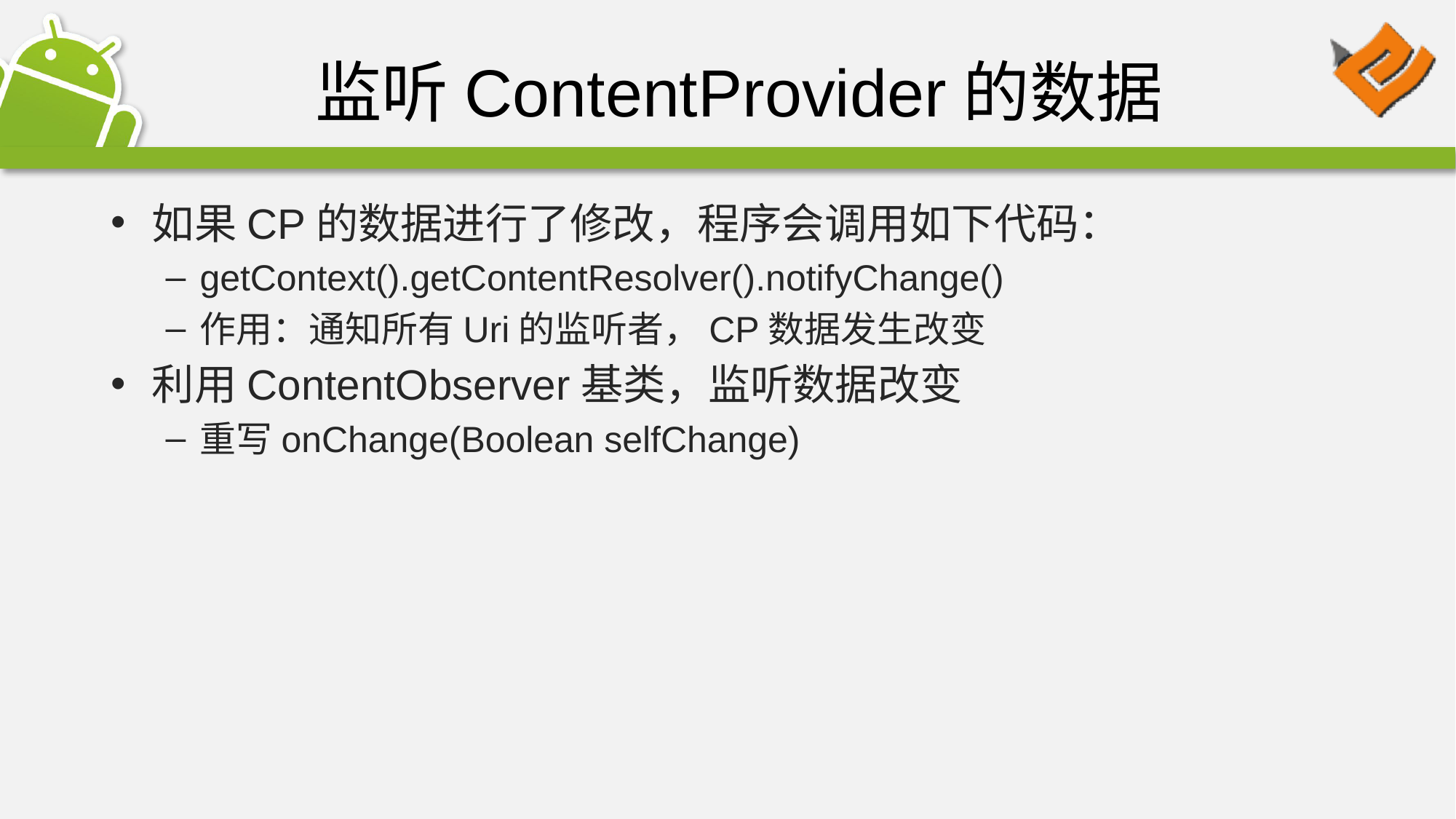

# 监听ContentProvider的数据
如果CP的数据进行了修改，程序会调用如下代码：
getContext().getContentResolver().notifyChange()
作用：通知所有Uri的监听者，CP数据发生改变
利用ContentObserver基类，监听数据改变
重写onChange(Boolean selfChange)